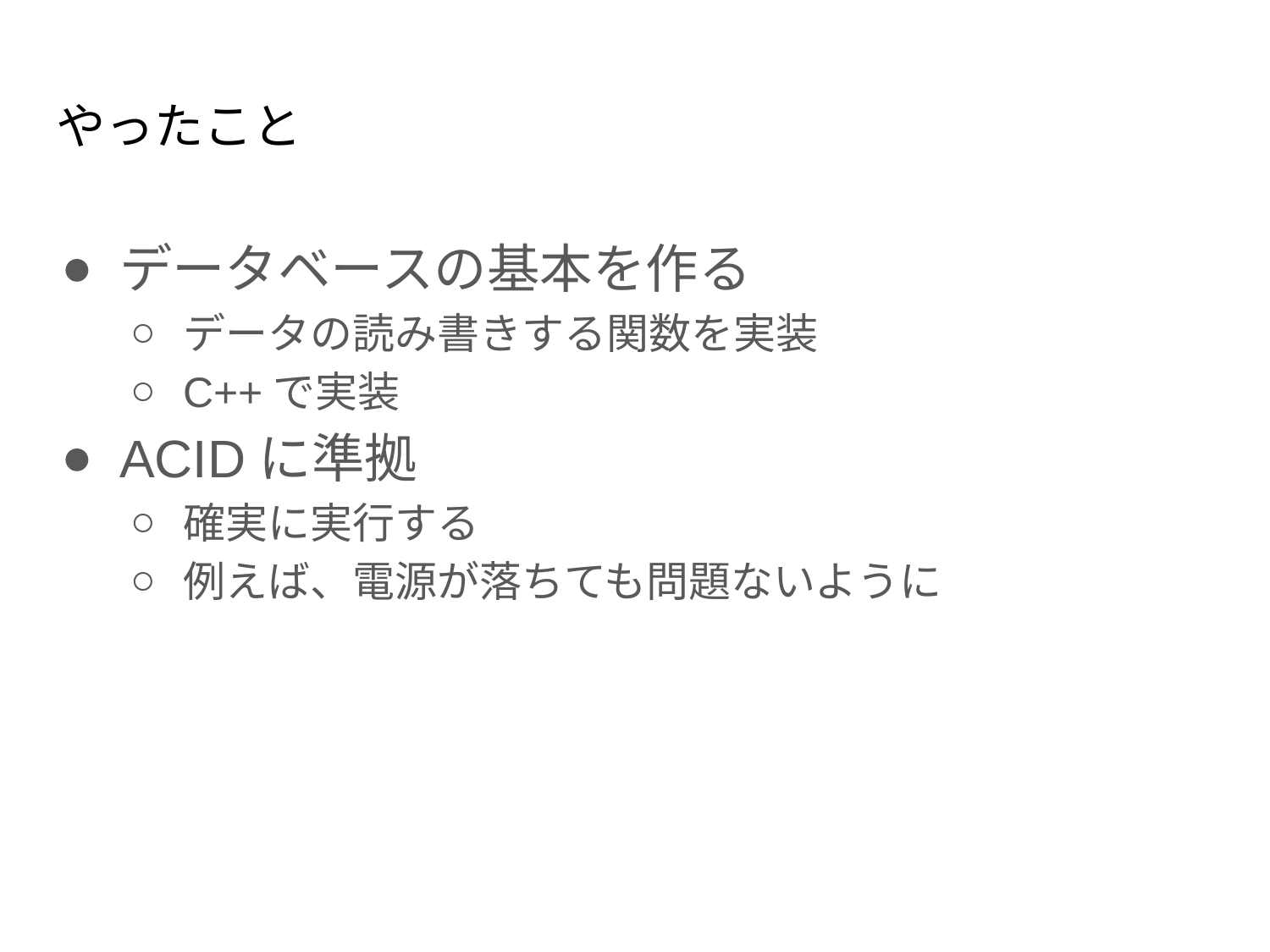

# やったこと
データベースの基本を作る
データの読み書きする関数を実装
C++で実装
ACIDに準拠
確実に実行する
例えば、電源が落ちても問題ないように